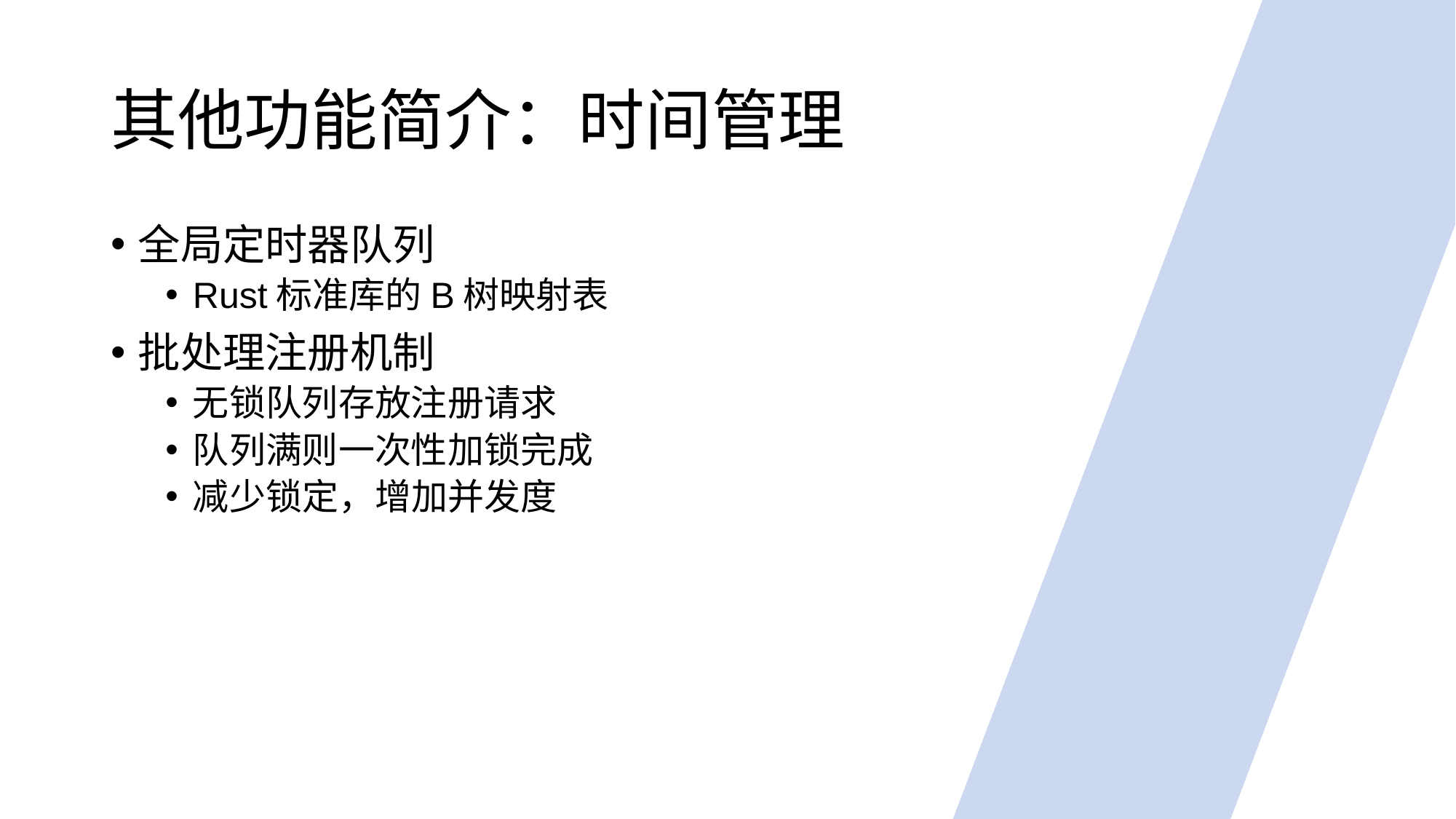

# 其他功能简介：时间管理
全局定时器队列
Rust标准库的B树映射表
批处理注册机制
无锁队列存放注册请求
队列满则一次性加锁完成
减少锁定，增加并发度